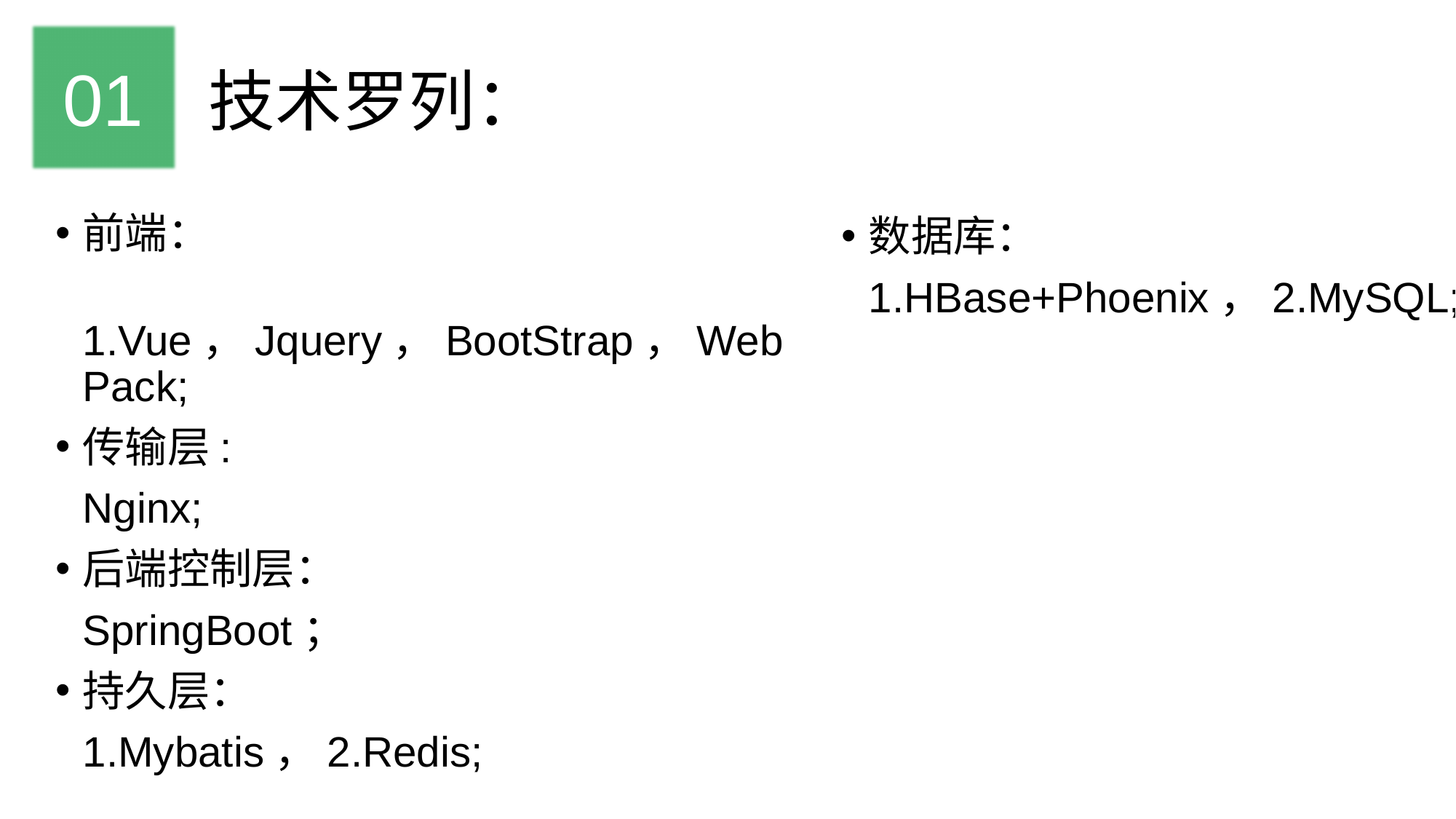

01
# 技术罗列：
前端：
	1.Vue，Jquery，BootStrap，WebPack;
传输层:
	Nginx;
后端控制层：
	SpringBoot；
持久层：
	1.Mybatis，2.Redis;

数据库：
	1.HBase+Phoenix，2.MySQL;